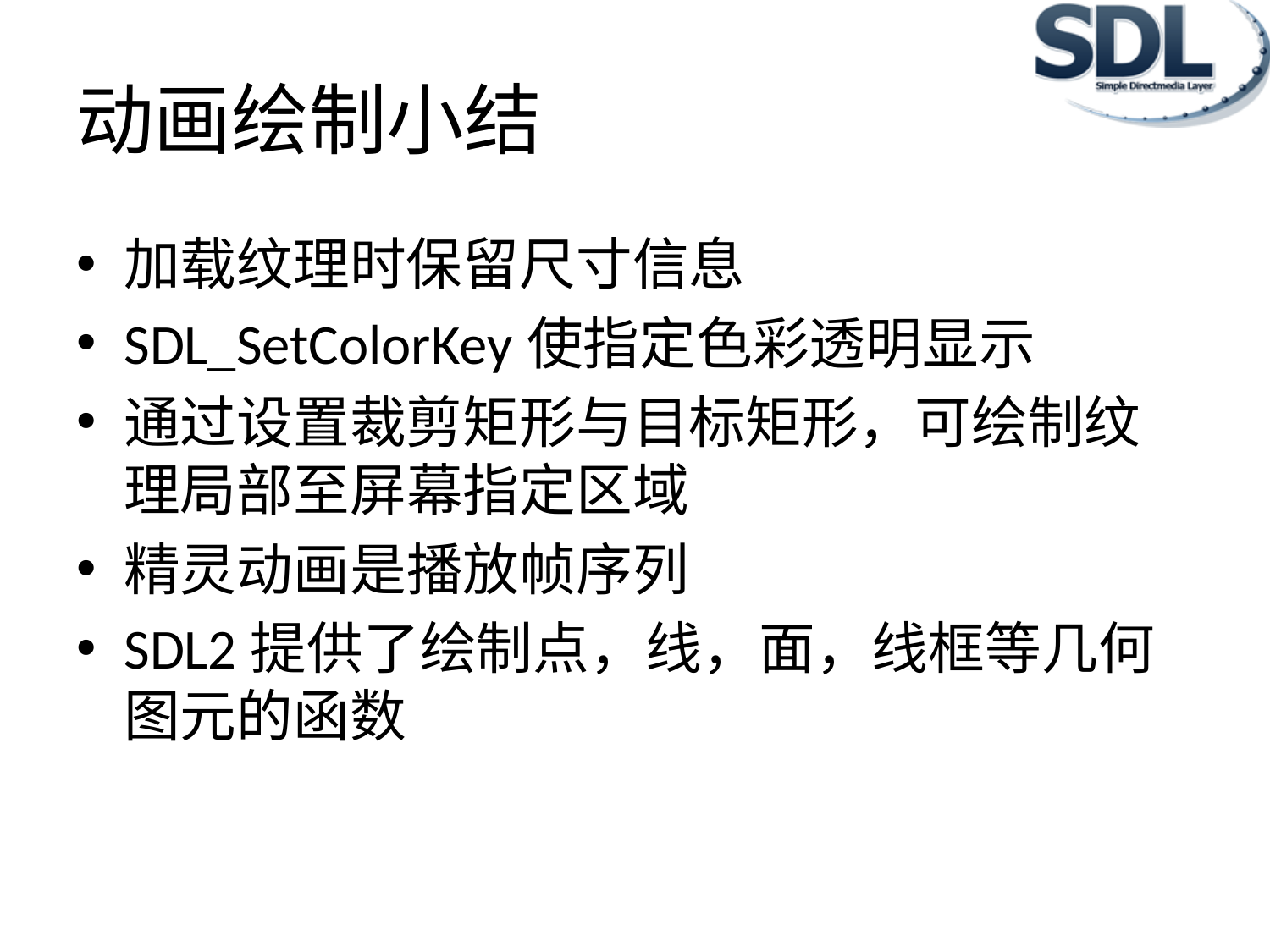

# 动画绘制小结
加载纹理时保留尺寸信息
SDL_SetColorKey使指定色彩透明显示
通过设置裁剪矩形与目标矩形，可绘制纹理局部至屏幕指定区域
精灵动画是播放帧序列
SDL2提供了绘制点，线，面，线框等几何图元的函数